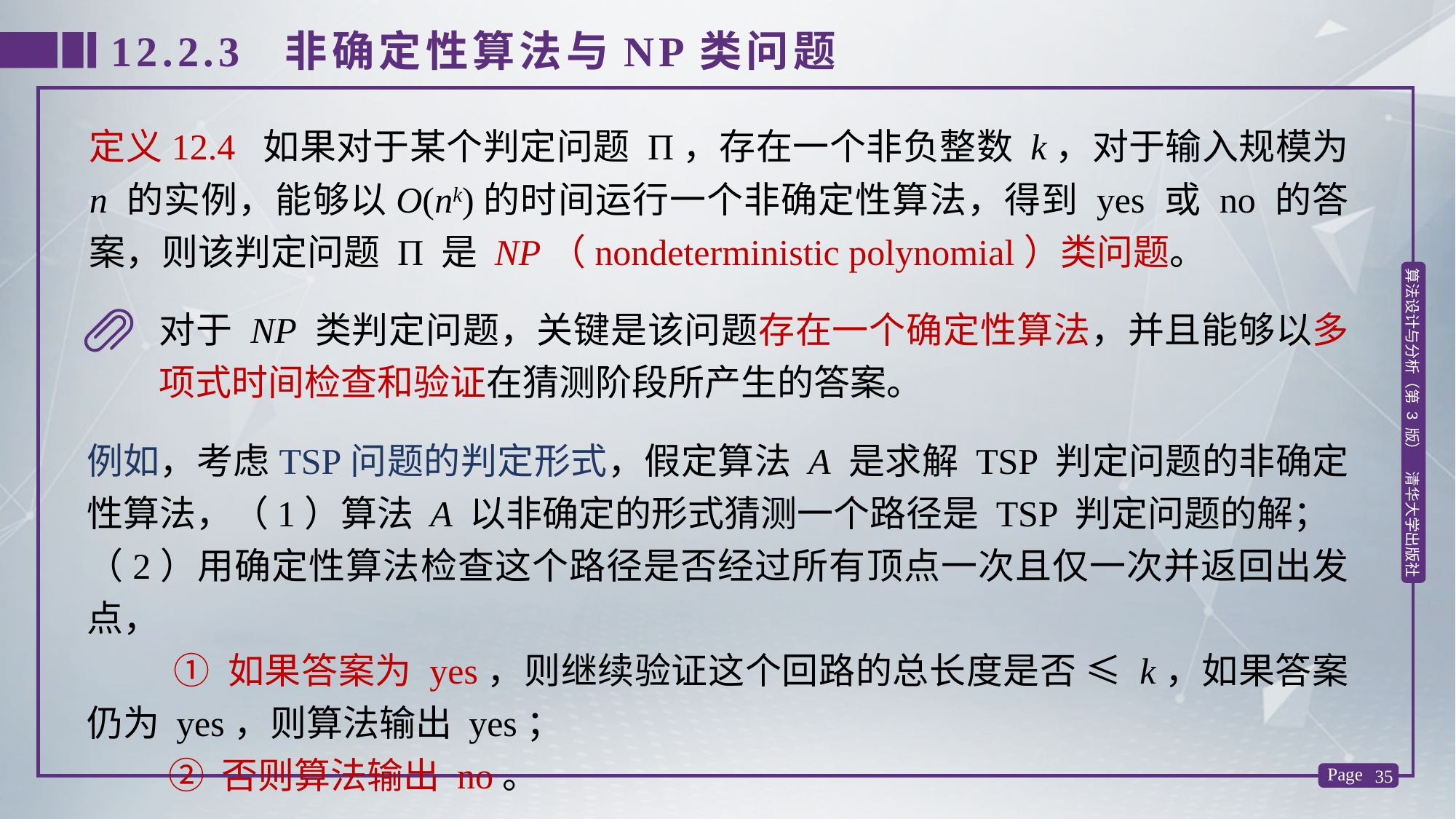

12.2.3  非确定性算法与NP类问题
定义12.4  如果对于某个判定问题 Π，存在一个非负整数 k，对于输入规模为 n 的实例，能够以O(nk)的时间运行一个非确定性算法，得到 yes 或 no 的答案，则该判定问题 Π 是 NP（nondeterministic polynomial）类问题。
对于 NP 类判定问题，关键是该问题存在一个确定性算法，并且能够以多项式时间检查和验证在猜测阶段所产生的答案。

例如，考虑TSP问题的判定形式，假定算法 A 是求解 TSP 判定问题的非确定性算法，（1）算法 A 以非确定的形式猜测一个路径是 TSP 判定问题的解；
（2）用确定性算法检查这个路径是否经过所有顶点一次且仅一次并返回出发点，
          ① 如果答案为 yes，则继续验证这个回路的总长度是否 ≤ k，如果答案仍为 yes，则算法输出 yes；
          ② 否则算法输出 no。